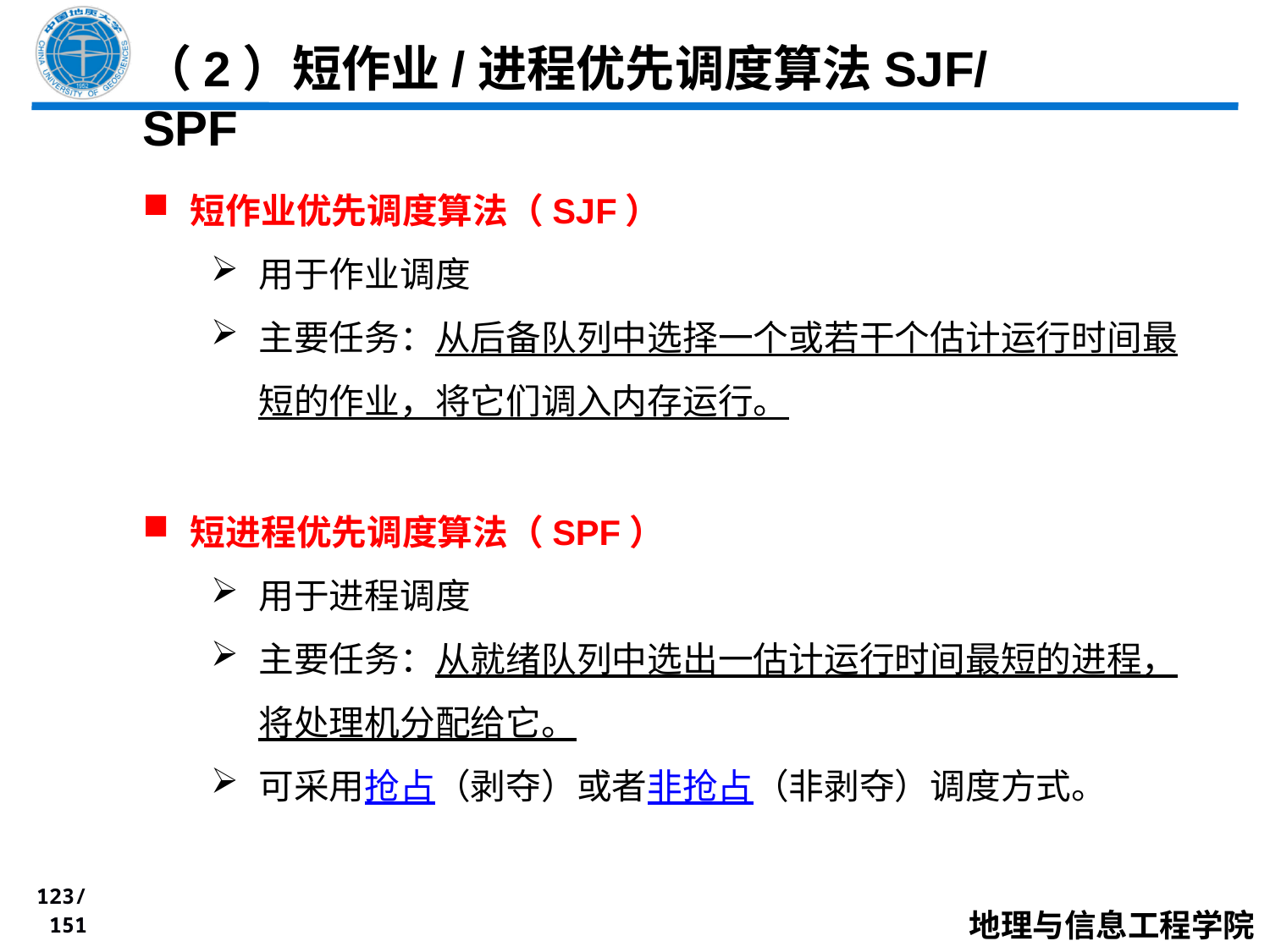

（2）短作业/进程优先调度算法SJF/SPF
短作业优先调度算法（SJF）
用于作业调度
主要任务：从后备队列中选择一个或若干个估计运行时间最短的作业，将它们调入内存运行。

短进程优先调度算法（SPF）
用于进程调度
主要任务：从就绪队列中选出一估计运行时间最短的进程，将处理机分配给它。
可采用抢占（剥夺）或者非抢占（非剥夺）调度方式。